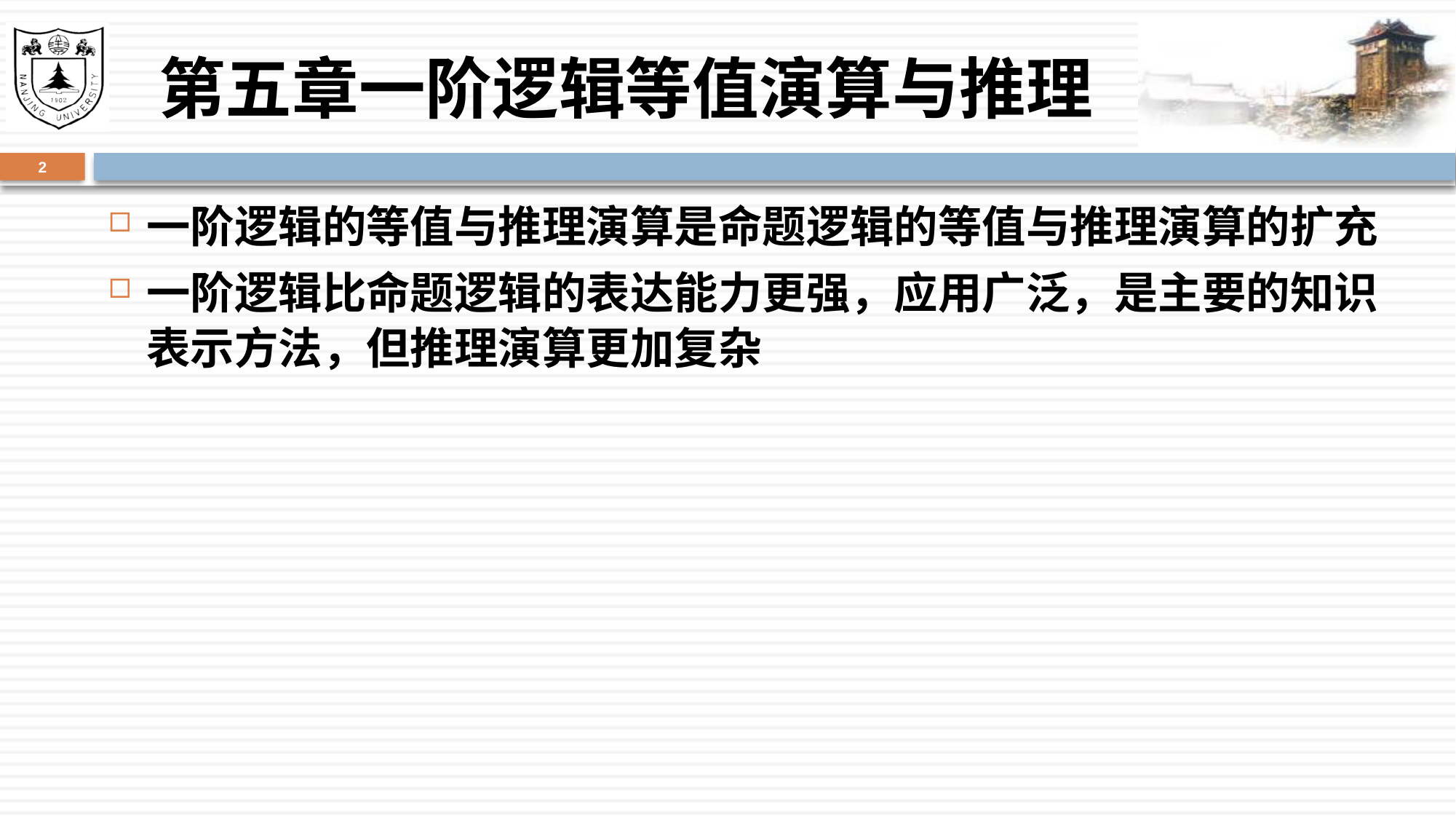

# 第五章一阶逻辑等值演算与推理
2
一阶逻辑的等值与推理演算是命题逻辑的等值与推理演算的扩充
一阶逻辑比命题逻辑的表达能力更强，应用广泛，是主要的知识表示方法，但推理演算更加复杂